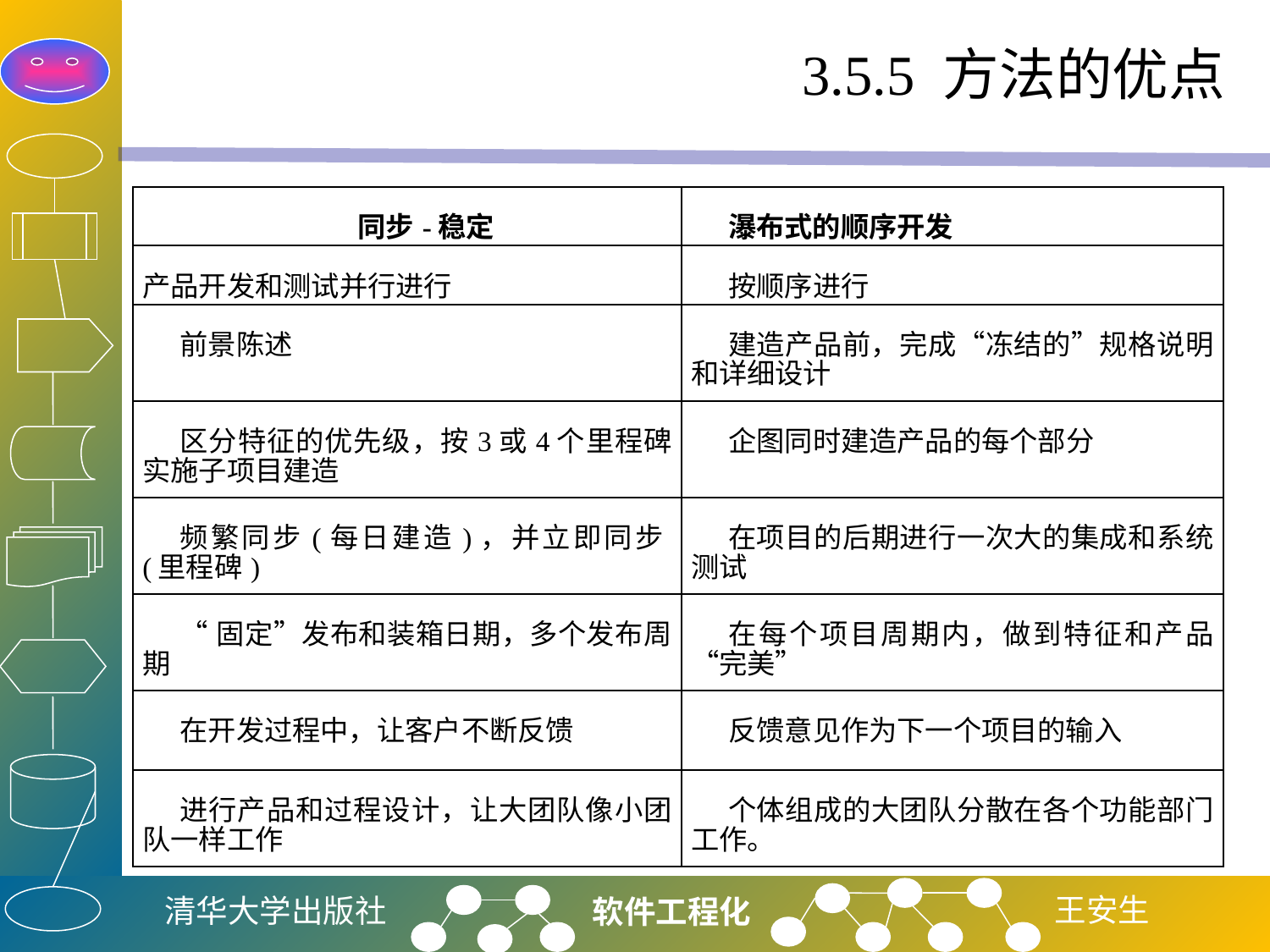

# 3.5.5 方法的优点
| 同步-稳定 | 瀑布式的顺序开发 |
| --- | --- |
| 产品开发和测试并行进行 | 按顺序进行 |
| 前景陈述 | 建造产品前，完成“冻结的”规格说明和详细设计 |
| 区分特征的优先级，按3或4个里程碑实施子项目建造 | 企图同时建造产品的每个部分 |
| 频繁同步(每日建造)，并立即同步(里程碑) | 在项目的后期进行一次大的集成和系统测试 |
| “固定”发布和装箱日期，多个发布周期 | 在每个项目周期内，做到特征和产品“完美” |
| 在开发过程中，让客户不断反馈 | 反馈意见作为下一个项目的输入 |
| 进行产品和过程设计，让大团队像小团队一样工作 | 个体组成的大团队分散在各个功能部门工作。 |